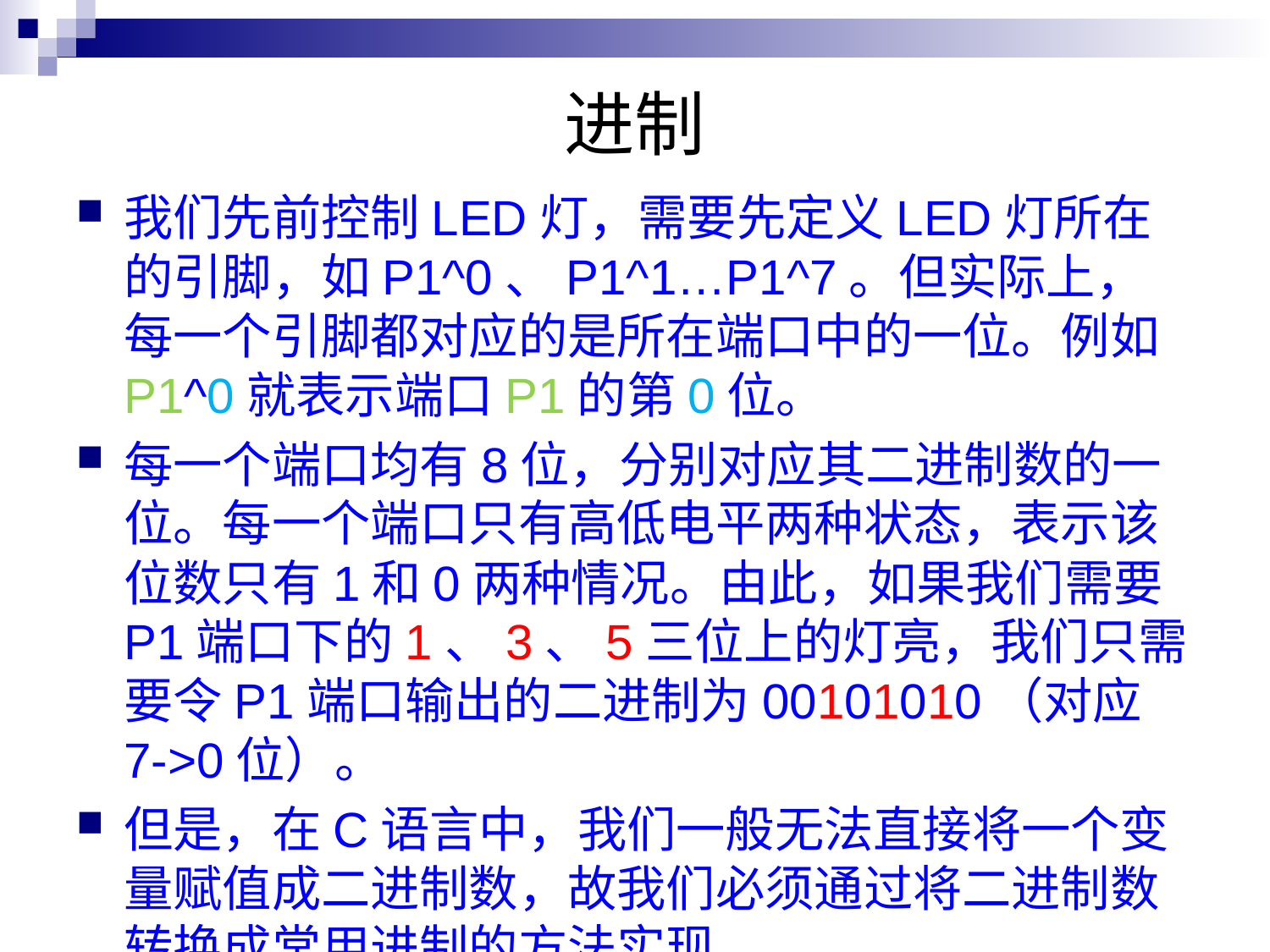

# 进制
我们先前控制LED灯，需要先定义LED灯所在的引脚，如P1^0、P1^1…P1^7。但实际上，每一个引脚都对应的是所在端口中的一位。例如P1^0就表示端口P1的第0位。
每一个端口均有8位，分别对应其二进制数的一位。每一个端口只有高低电平两种状态，表示该位数只有1和0两种情况。由此，如果我们需要P1端口下的1、3、5三位上的灯亮，我们只需要令P1端口输出的二进制为00101010（对应7->0位）。
但是，在C语言中，我们一般无法直接将一个变量赋值成二进制数，故我们必须通过将二进制数转换成常用进制的方法实现。